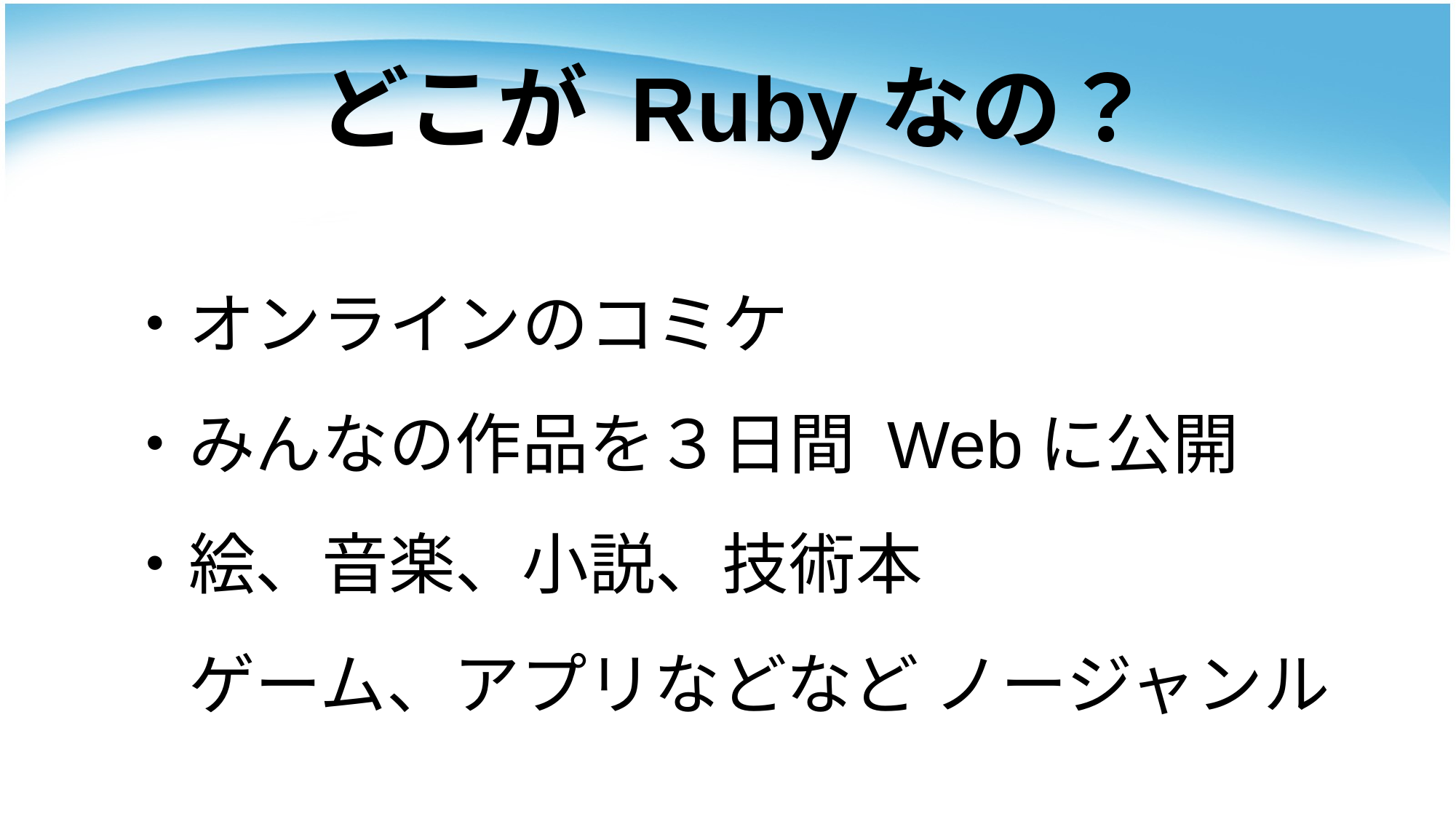

どこが Rubyなの？
# ・オンラインのコミケ ・みんなの作品を３日間 Webに公開 ・絵、音楽、小説、技術本 　ゲーム、アプリなどなど ノージャンル